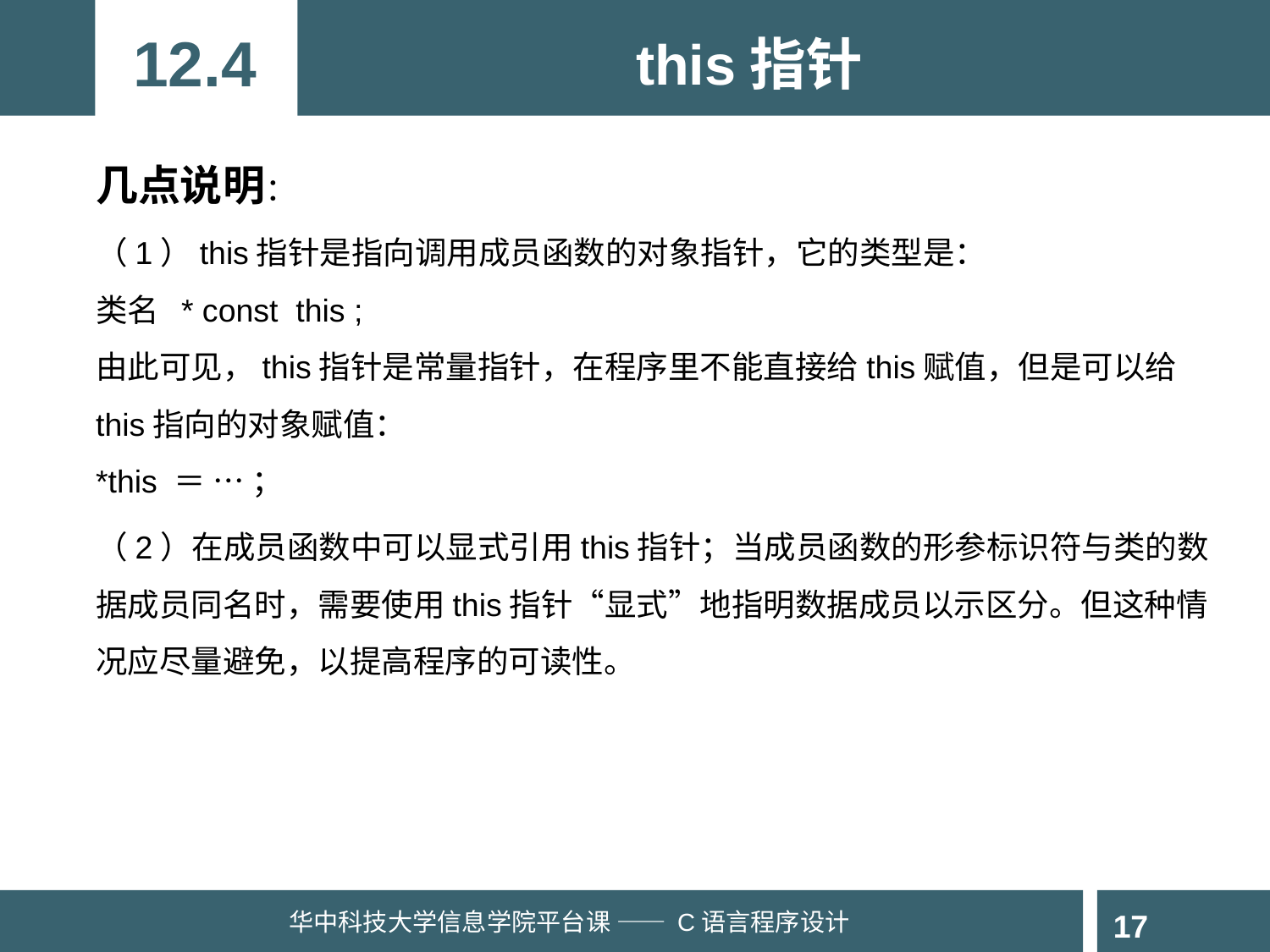

12.4
this指针
几点说明：
（1）this指针是指向调用成员函数的对象指针，它的类型是：
类名  * const  this ;
由此可见，this指针是常量指针，在程序里不能直接给this赋值，但是可以给this指向的对象赋值：
*this ＝ … ；
（2）在成员函数中可以显式引用this指针；当成员函数的形参标识符与类的数据成员同名时，需要使用this指针“显式”地指明数据成员以示区分。但这种情况应尽量避免，以提高程序的可读性。